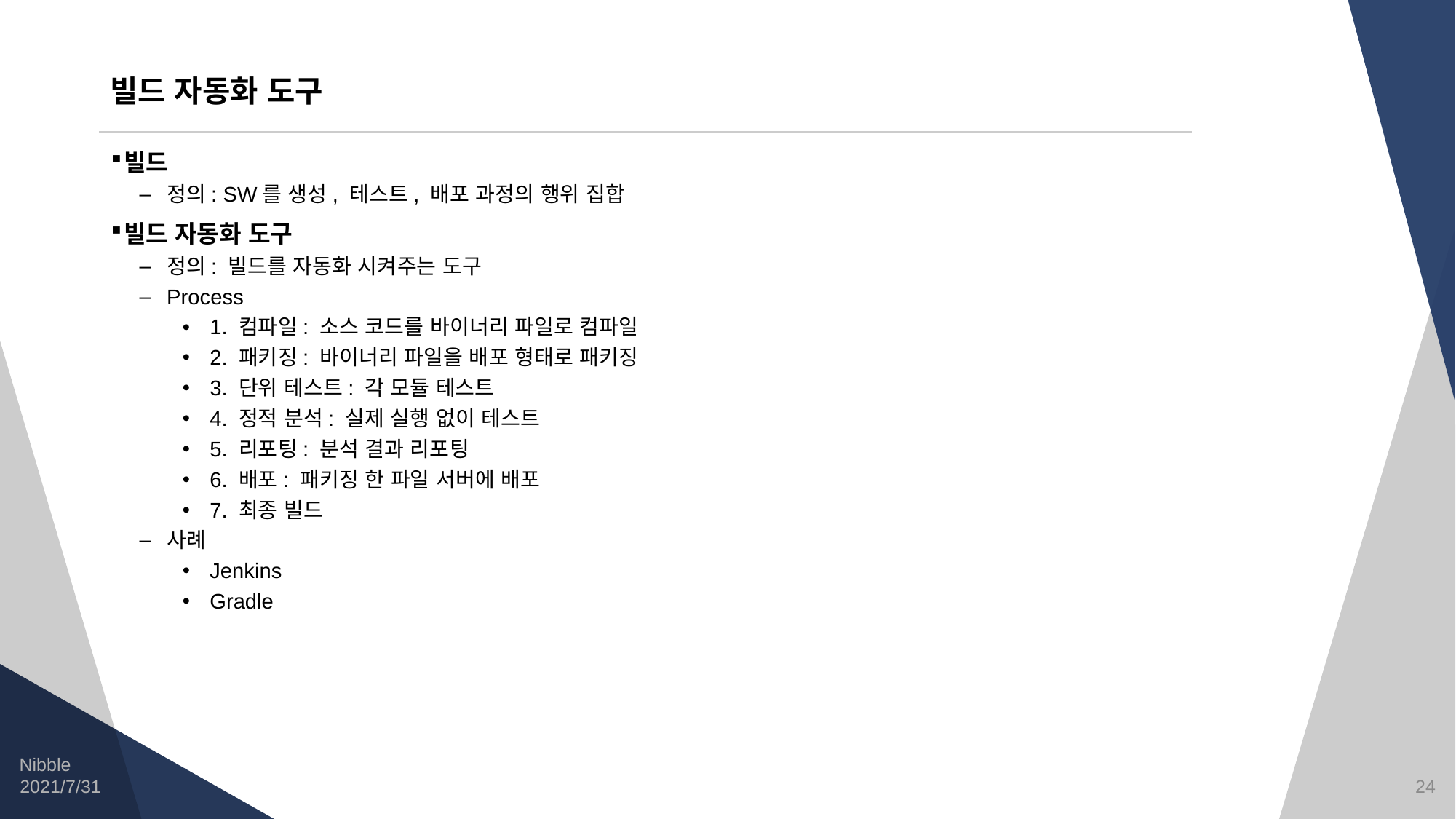

# 빌드 자동화 도구

빌드
정의: SW를 생성, 테스트, 배포 과정의 행위 집합
빌드 자동화 도구
정의: 빌드를 자동화 시켜주는 도구
Process
1. 컴파일: 소스 코드를 바이너리 파일로 컴파일
2. 패키징: 바이너리 파일을 배포 형태로 패키징
3. 단위 테스트: 각 모듈 테스트
4. 정적 분석: 실제 실행 없이 테스트
5. 리포팅: 분석 결과 리포팅
6. 배포: 패키징 한 파일 서버에 배포
7. 최종 빌드
사례
Jenkins
Gradle

Nibble
2021/7/31
24